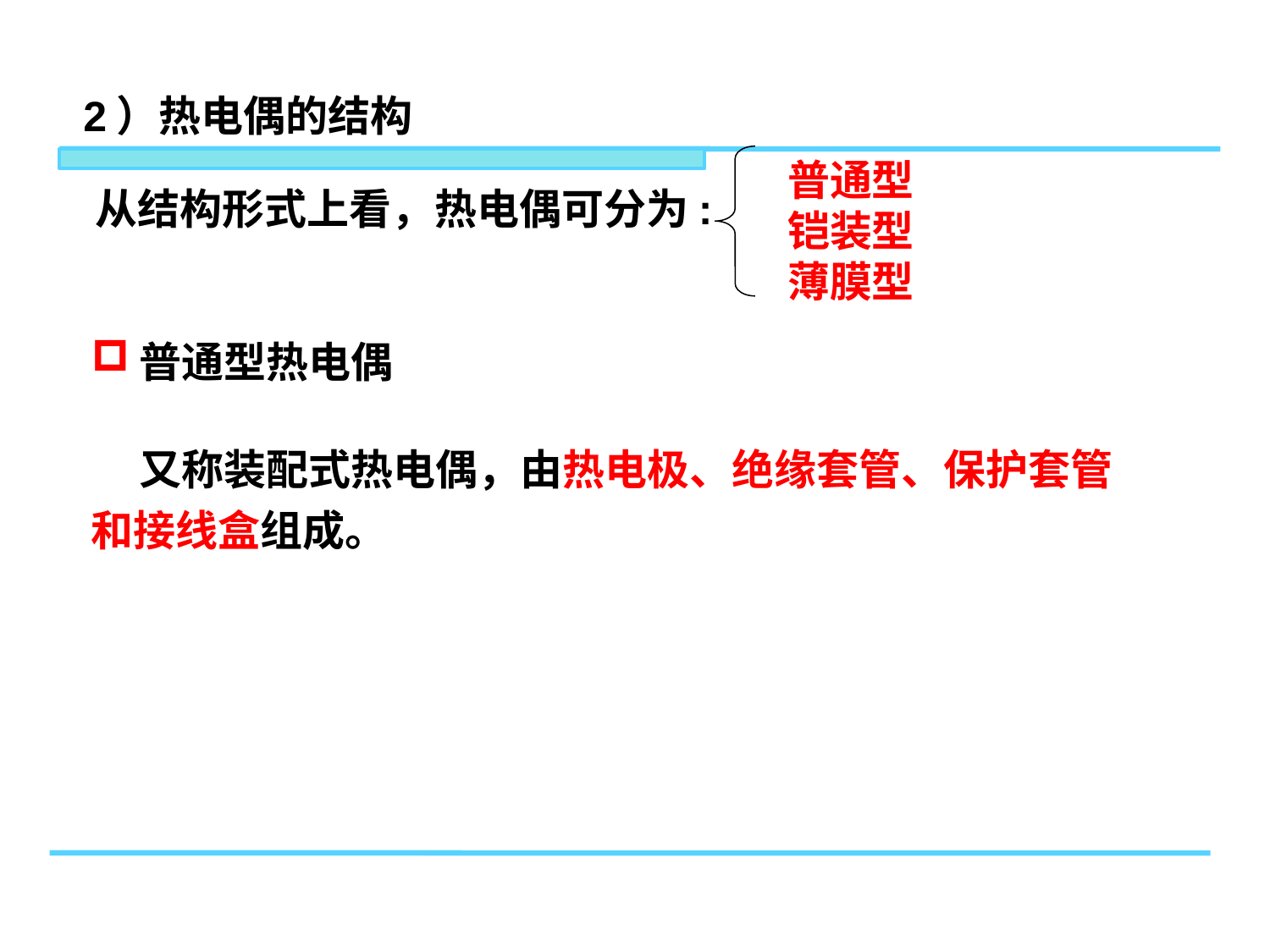

2）热电偶的结构

普通型
铠装型
薄膜型
从结构形式上看，热电偶可分为:
普通型热电偶
    又称装配式热电偶，由热电极、绝缘套管、保护套管和接线盒组成。